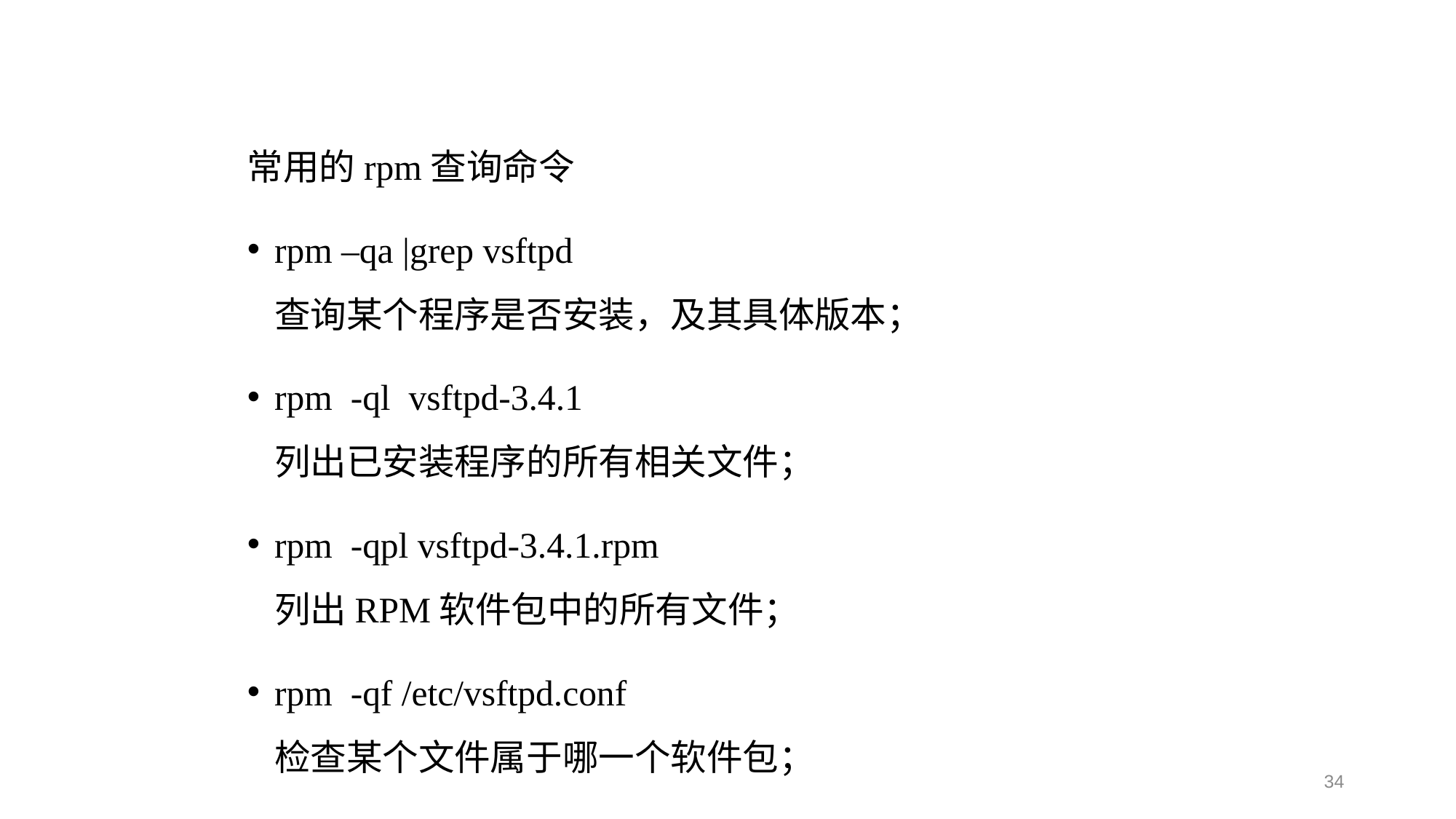

常用的rpm查询命令
rpm –qa |grep vsftpd
查询某个程序是否安装，及其具体版本；
rpm  -ql  vsftpd-3.4.1
列出已安装程序的所有相关文件；
rpm  -qpl vsftpd-3.4.1.rpm
列出RPM软件包中的所有文件；
rpm  -qf /etc/vsftpd.conf
检查某个文件属于哪一个软件包；
34